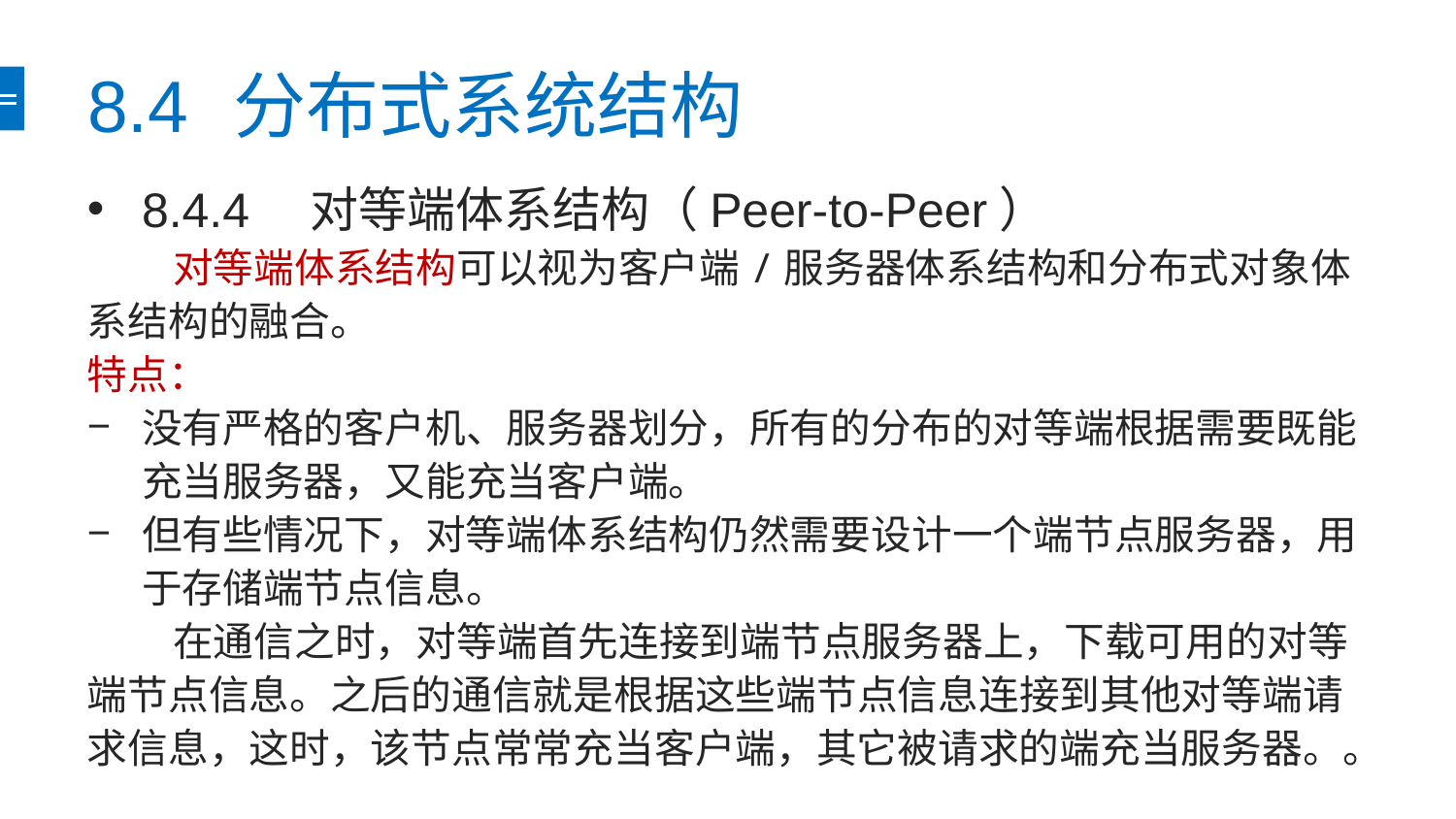

# 8.4	分布式系统结构
8.4.4　对等端体系结构（Peer-to-Peer）
对等端体系结构可以视为客户端/服务器体系结构和分布式对象体系结构的融合。
特点：
没有严格的客户机、服务器划分，所有的分布的对等端根据需要既能充当服务器，又能充当客户端。
但有些情况下，对等端体系结构仍然需要设计一个端节点服务器，用于存储端节点信息。
在通信之时，对等端首先连接到端节点服务器上，下载可用的对等端节点信息。之后的通信就是根据这些端节点信息连接到其他对等端请求信息，这时，该节点常常充当客户端，其它被请求的端充当服务器。。